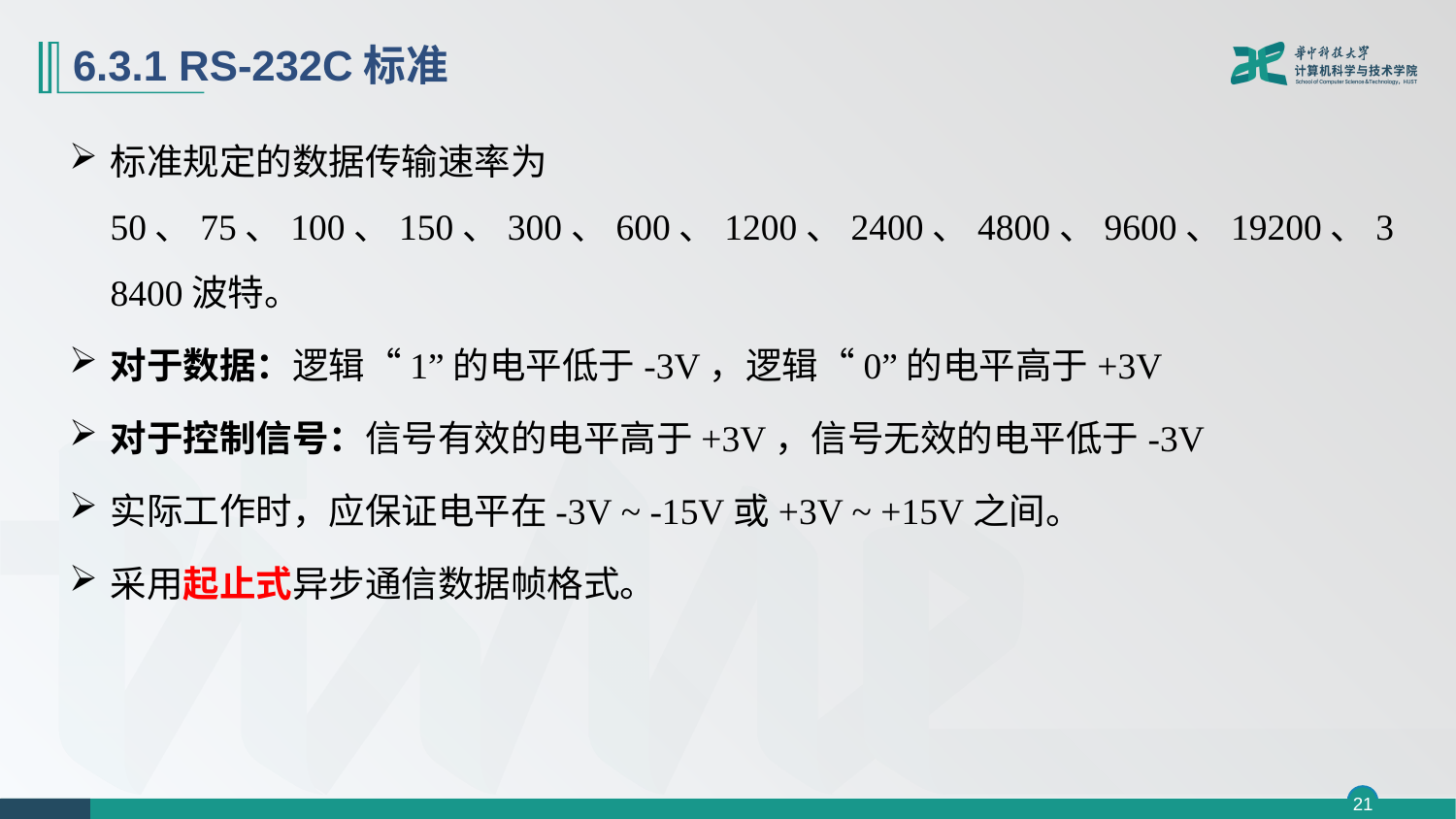

# 6.3.1 RS-232C标准
标准规定的数据传输速率为50、75、100、150、300、600、1200、2400、4800、9600、19200、38400波特。
对于数据：逻辑“1”的电平低于-3V，逻辑“0”的电平高于+3V
对于控制信号：信号有效的电平高于+3V，信号无效的电平低于-3V
实际工作时，应保证电平在-3V ~ -15V或+3V ~ +15V之间。
采用起止式异步通信数据帧格式。